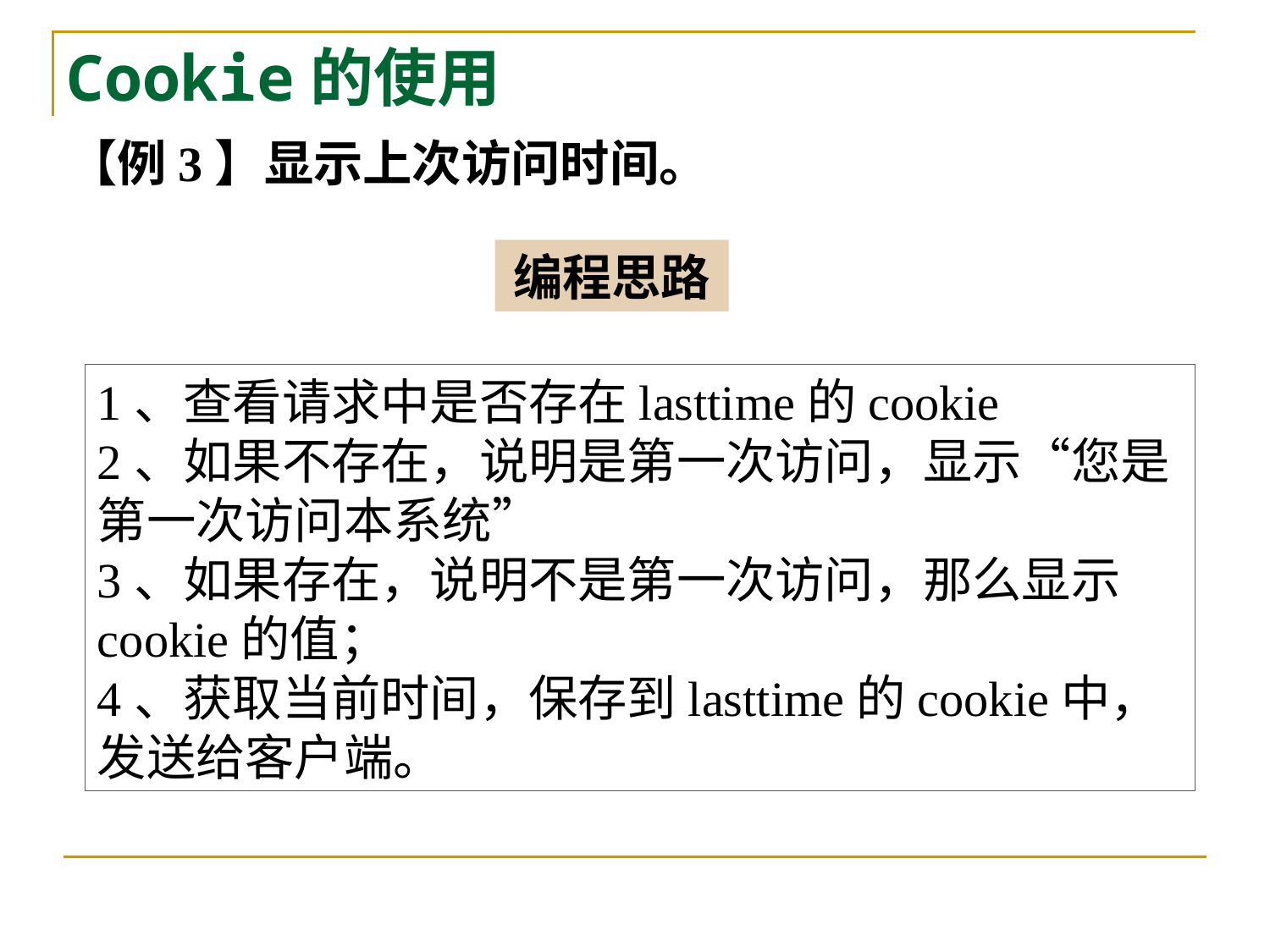

# Cookie的使用
【例3】显示上次访问时间。

编程思路
1、查看请求中是否存在lasttime的cookie
2、如果不存在，说明是第一次访问，显示“您是第一次访问本系统”
3、如果存在，说明不是第一次访问，那么显示cookie的值；
4、获取当前时间，保存到lasttime的cookie中，发送给客户端。